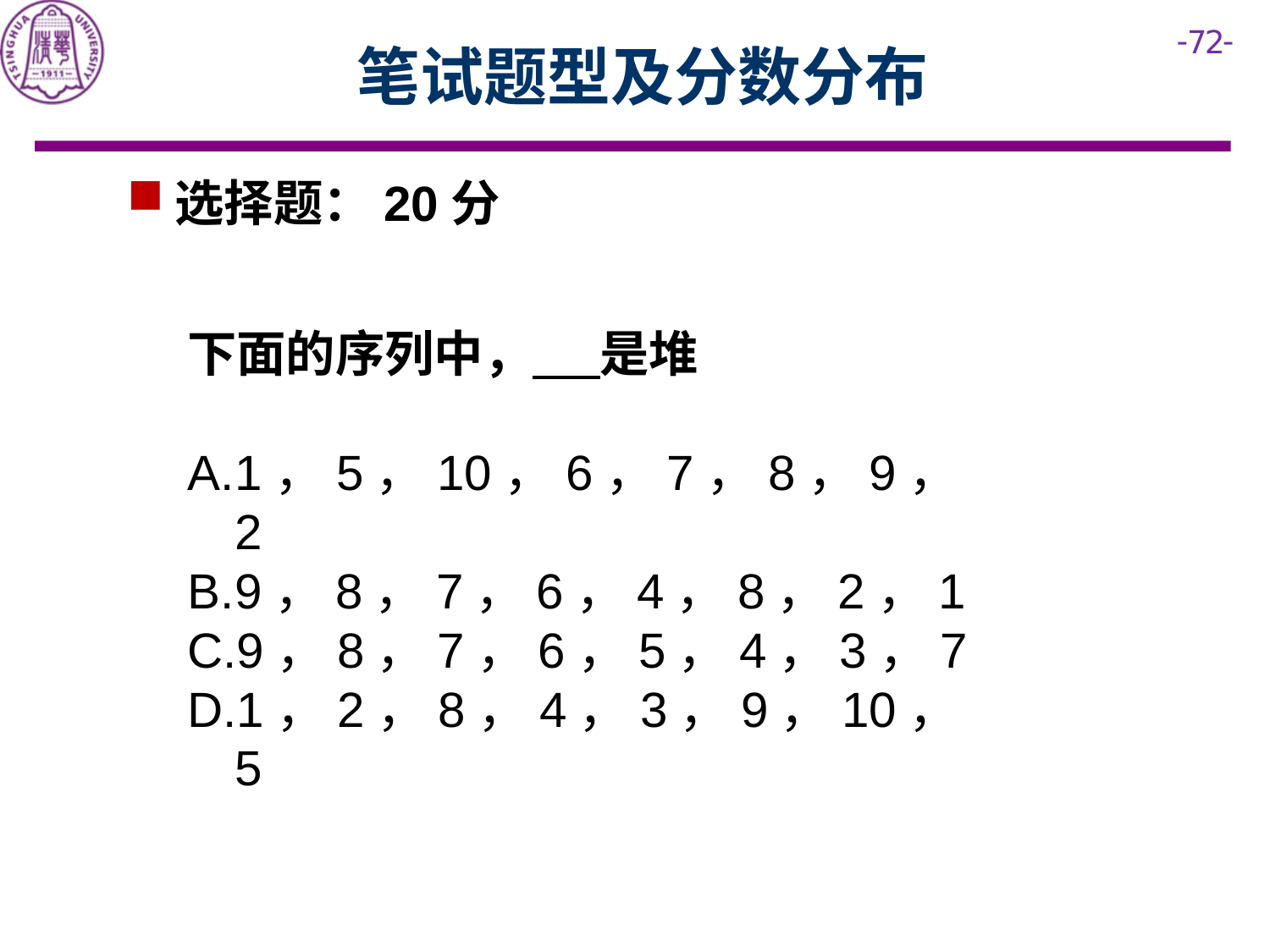

# 笔试题型及分数分布
选择题：20分

下面的序列中，      是堆

1，5，10，6，7，8，9，2
9，8，7，6，4，8，2，1
9，8，7，6，5，4，3，7
1，2，8，4，3，9，10，5